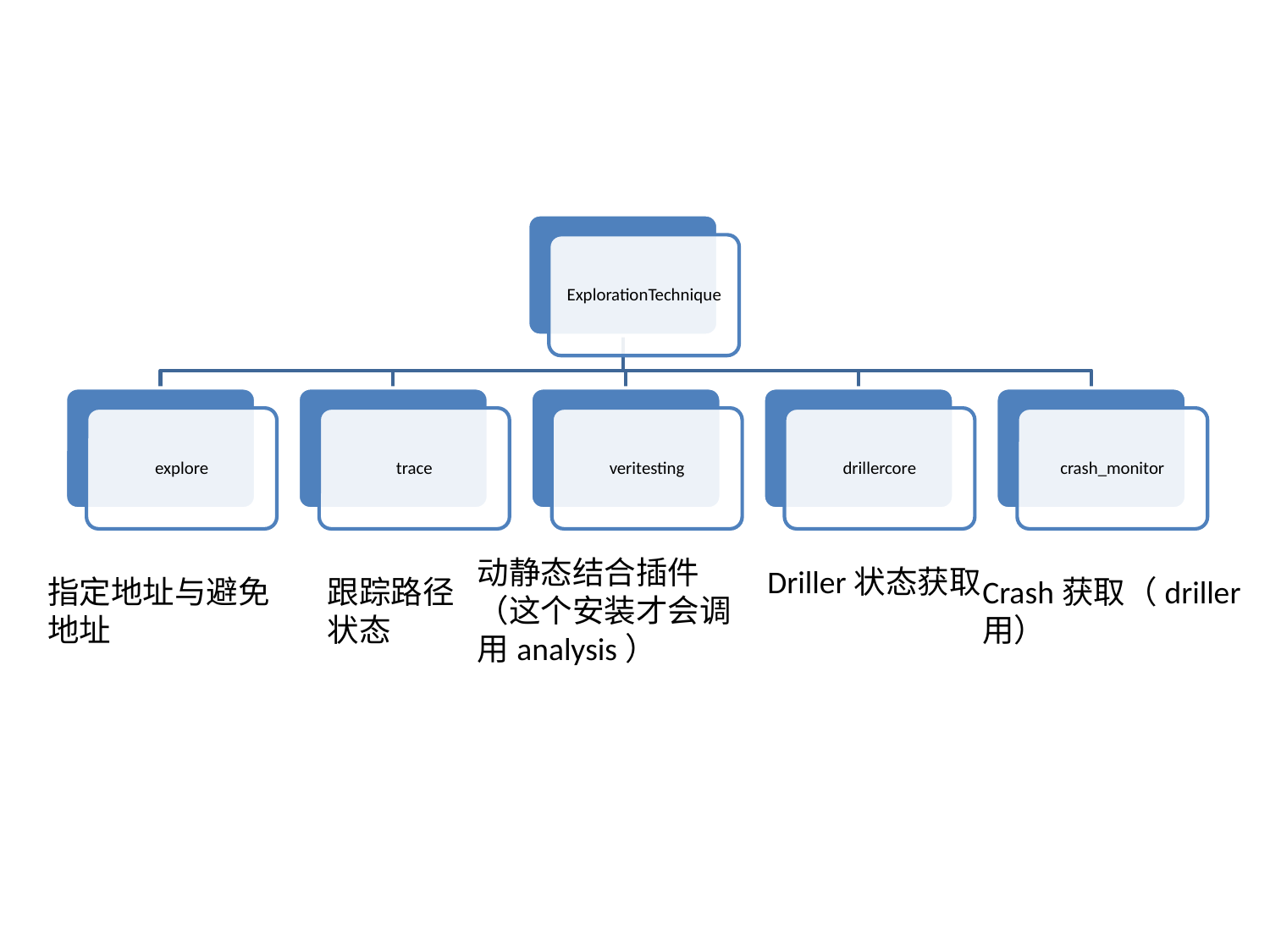

ExplorationTechnique
explore
trace
veritesting
drillercore
crash_monitor
动静态结合插件（这个安装才会调用analysis）
Driller状态获取
指定地址与避免地址
跟踪路径状态
Crash获取（driller用）